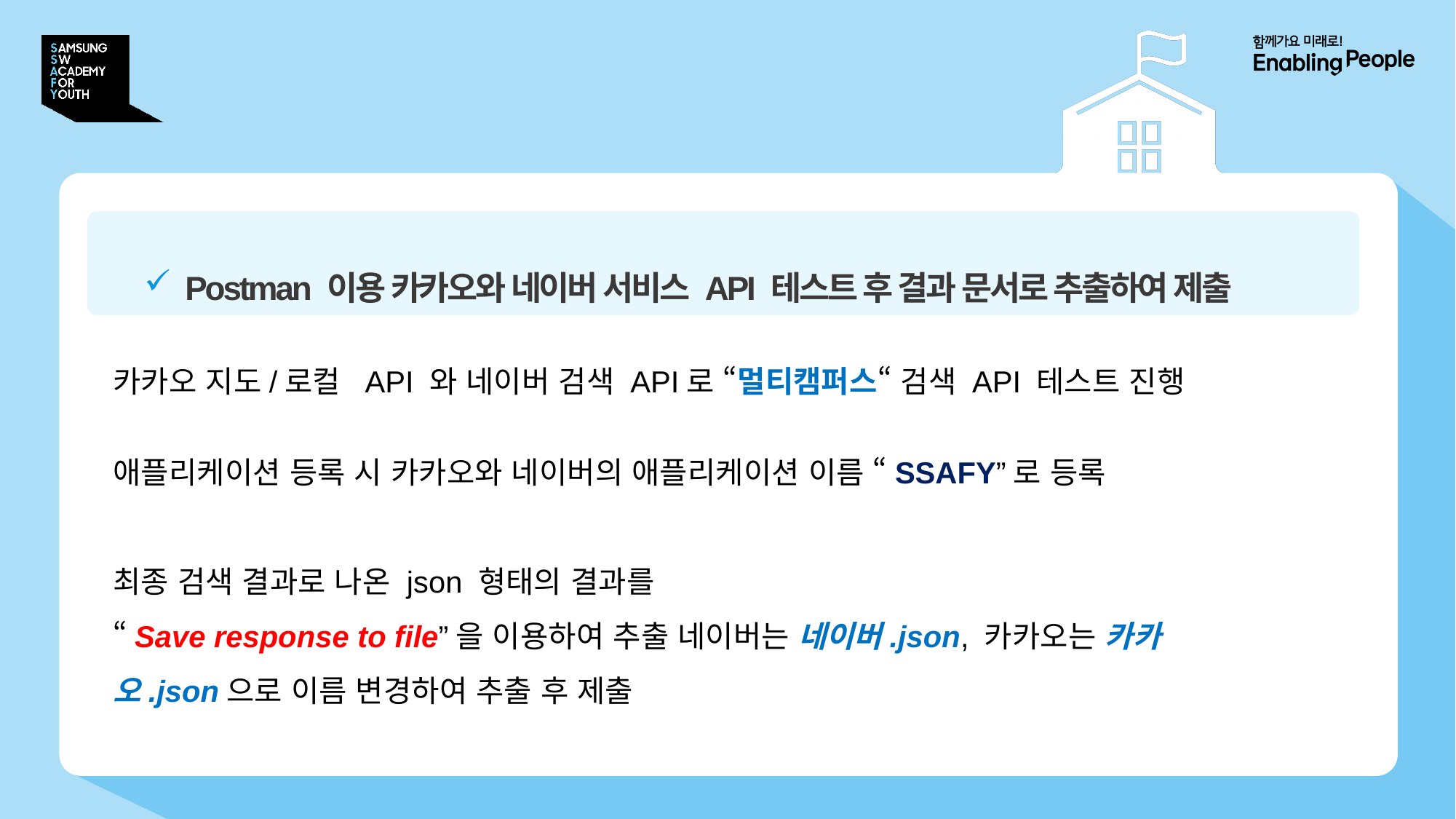

# 과제목표

Postman 이용 카카오와 네이버 서비스 API 테스트 후 결과 문서로 추출하여 제출
카카오 지도/로컬  API 와 네이버 검색 API로 “멀티캠퍼스“ 검색 API 테스트 진행
애플리케이션 등록 시 카카오와 네이버의 애플리케이션 이름 “SSAFY”로 등록
최종 검색 결과로 나온 json 형태의 결과를
“Save response to file”을 이용하여 추출 네이버는 네이버.json, 카카오는 카카오.json으로 이름 변경하여 추출 후 제출